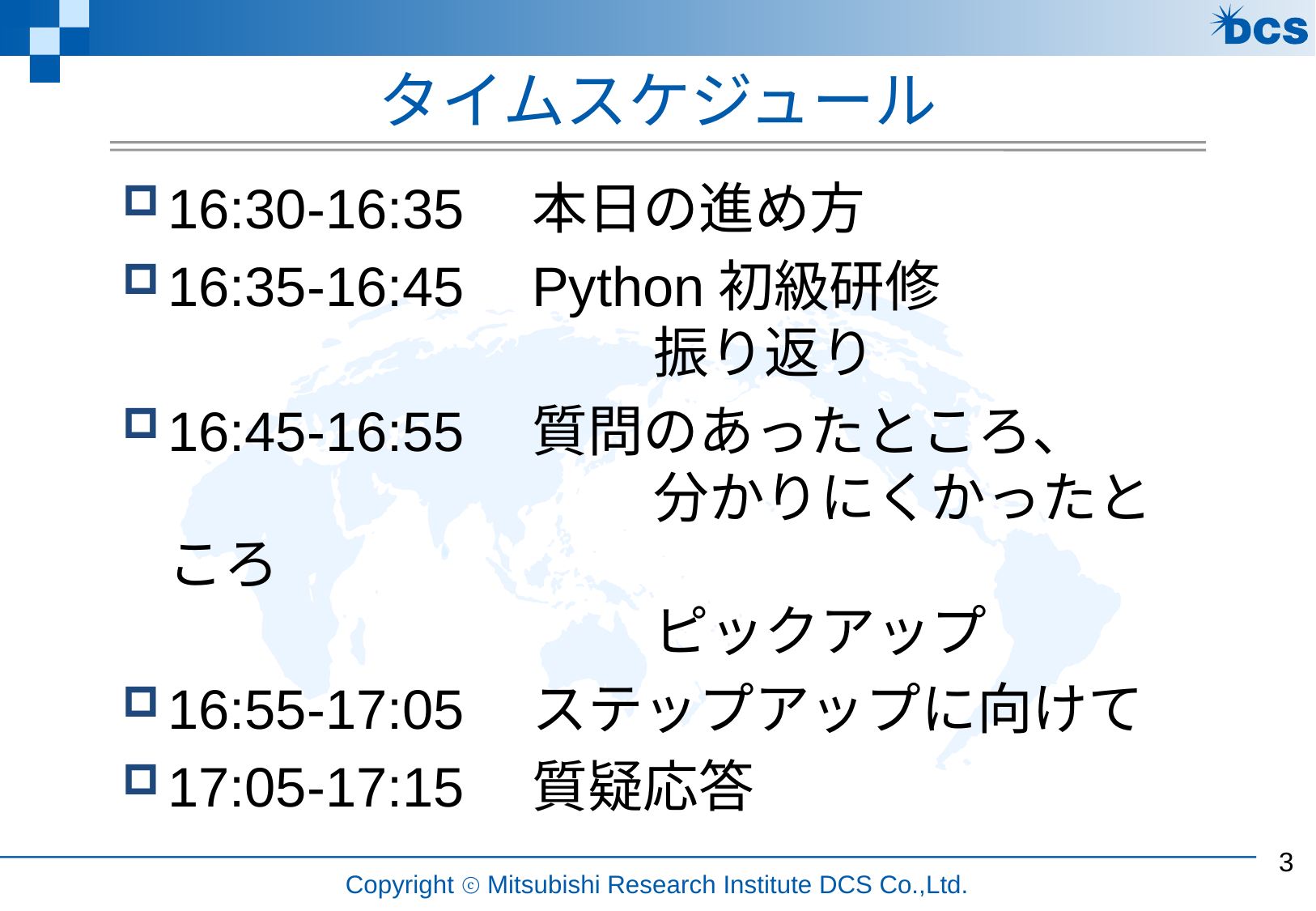

# タイムスケジュール
16:30-16:35	本日の進め方
16:35-16:45	Python初級研修
				振り返り
16:45-16:55	質問のあったところ、
				分かりにくかったところ
				ピックアップ
16:55-17:05	ステップアップに向けて
17:05-17:15	質疑応答
3
Copyright ⓒ Mitsubishi Research Institute DCS Co.,Ltd.